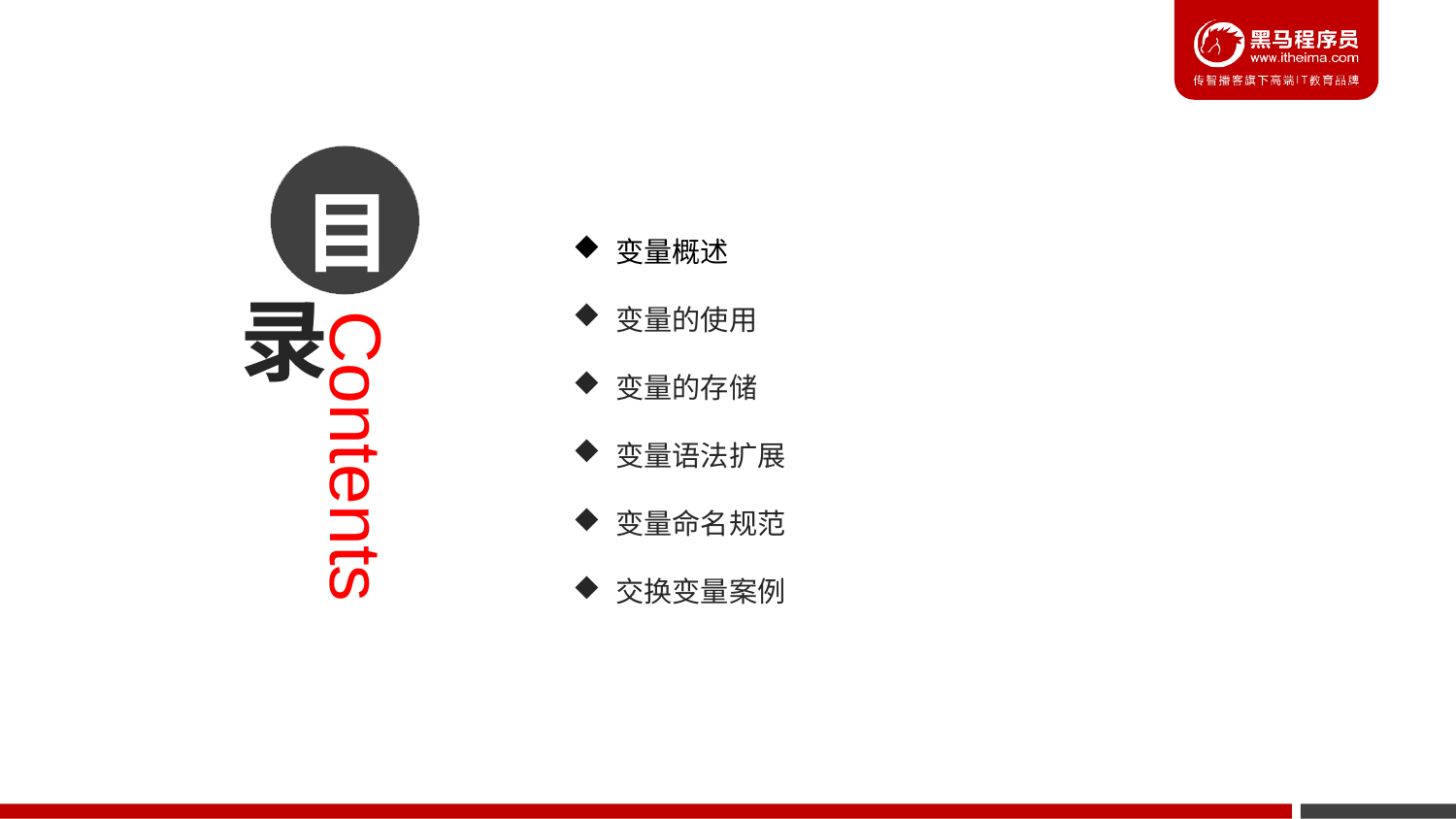

变量概述
变量的使用
变量的存储
变量语法扩展
变量命名规范
交换变量案例